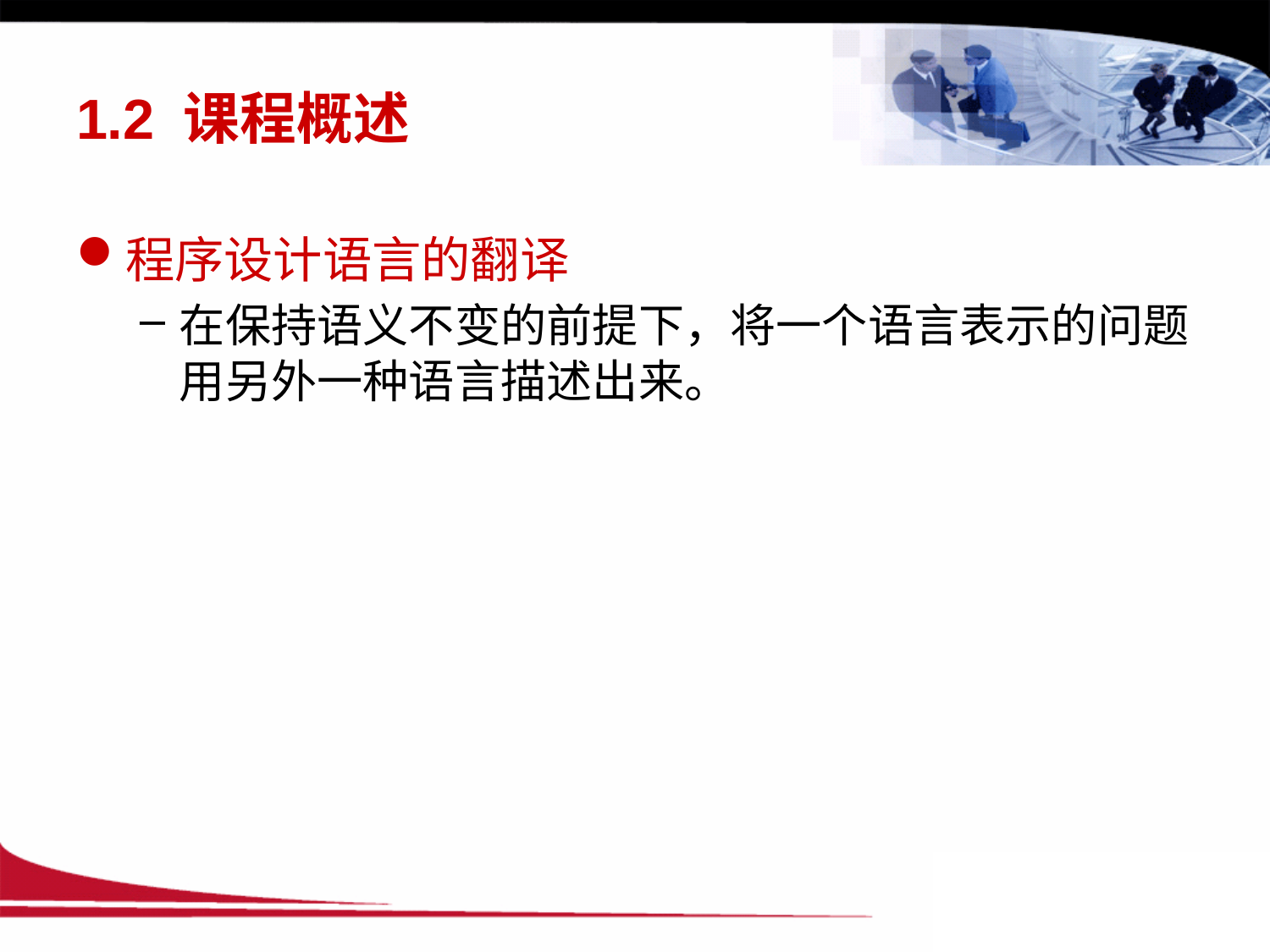

# 1.2 课程概述
程序设计语言的翻译
在保持语义不变的前提下，将一个语言表示的问题用另外一种语言描述出来。